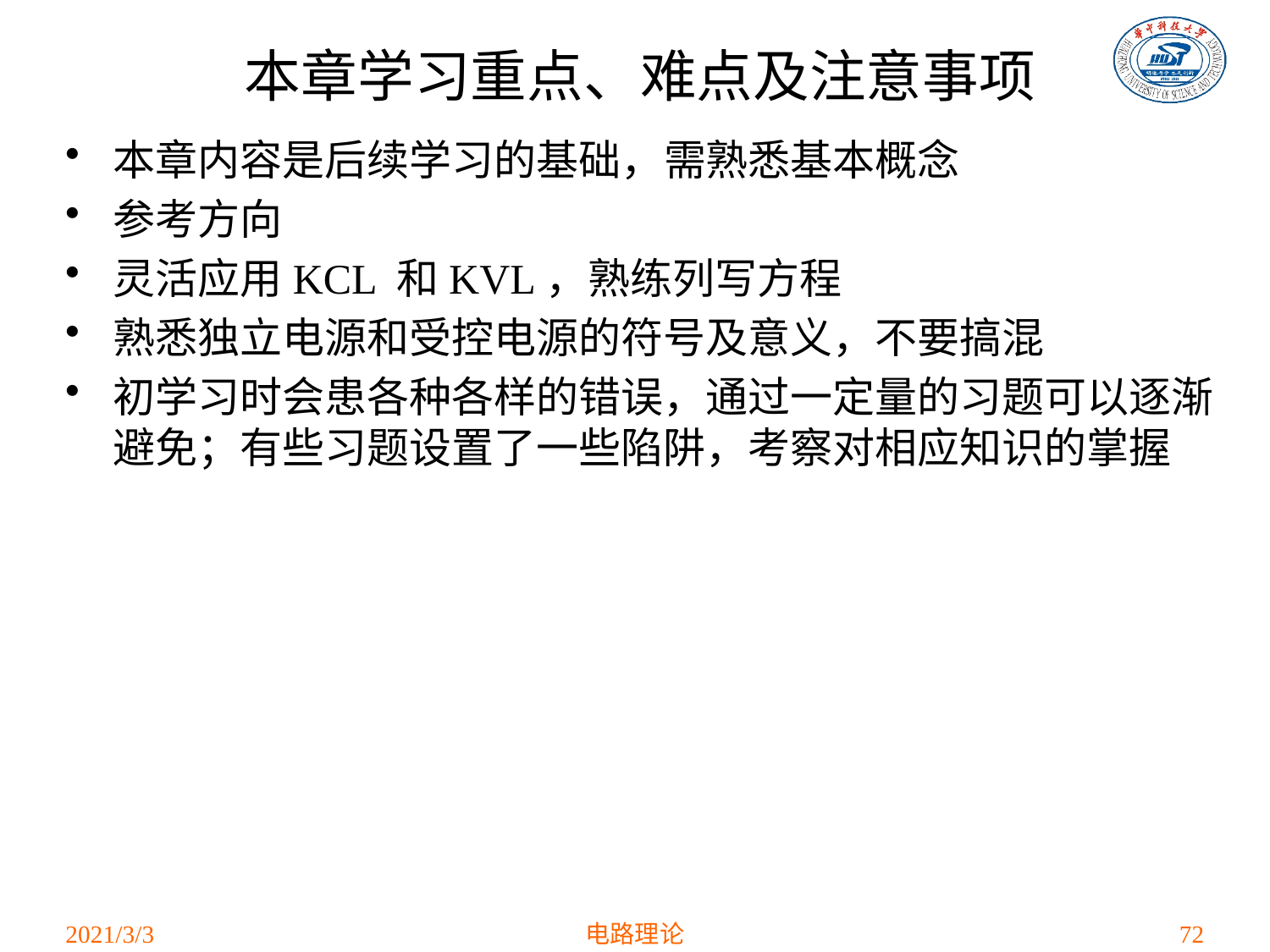

# 本章学习重点、难点及注意事项
本章内容是后续学习的基础，需熟悉基本概念
参考方向
灵活应用KCL 和KVL，熟练列写方程
熟悉独立电源和受控电源的符号及意义，不要搞混
初学习时会患各种各样的错误，通过一定量的习题可以逐渐避免；有些习题设置了一些陷阱，考察对相应知识的掌握
2021/3/3
电路理论
72